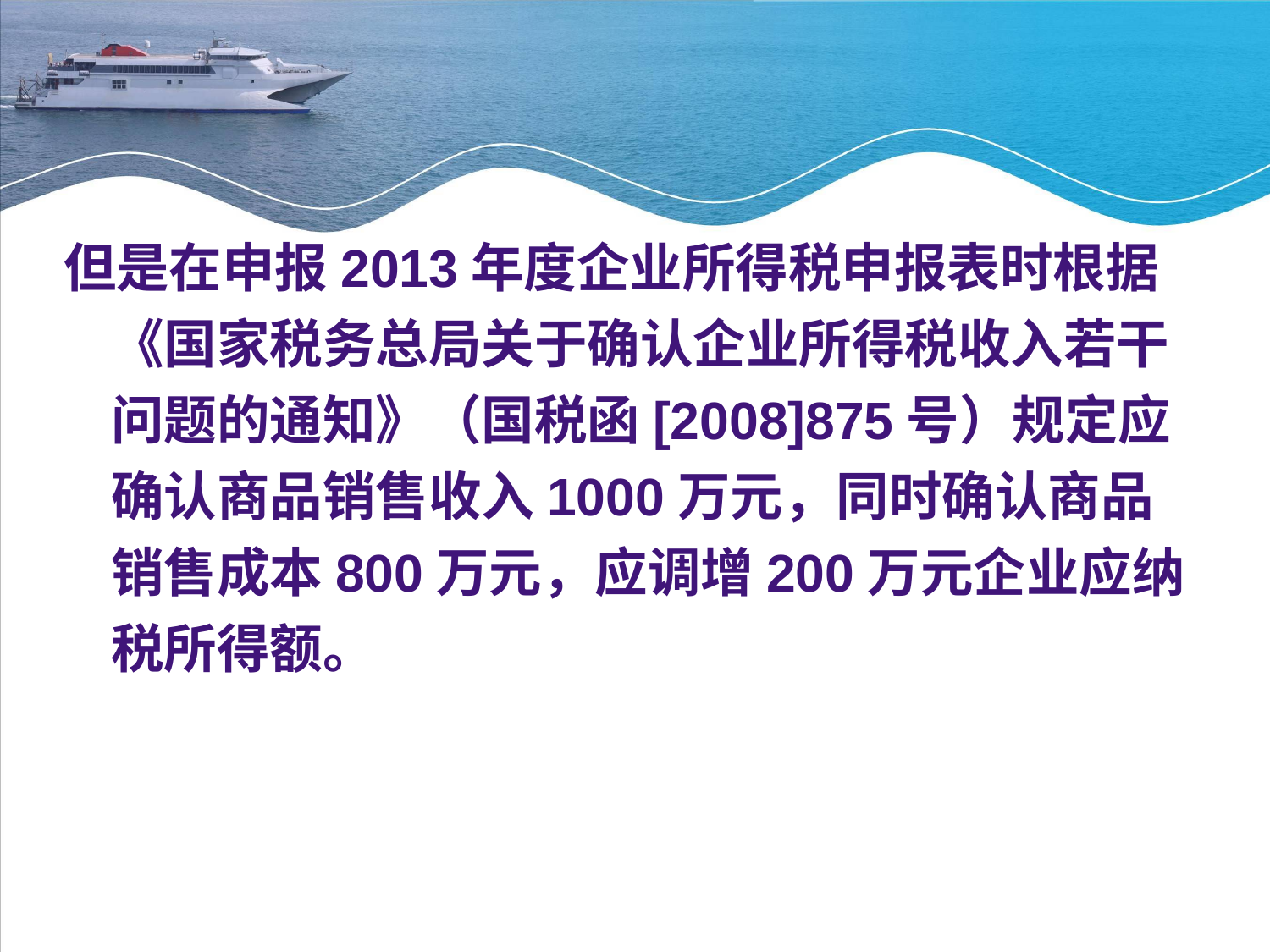

#
但是在申报2013年度企业所得税申报表时根据《国家税务总局关于确认企业所得税收入若干问题的通知》（国税函[2008]875号）规定应确认商品销售收入1000万元，同时确认商品销售成本800万元，应调增200万元企业应纳税所得额。